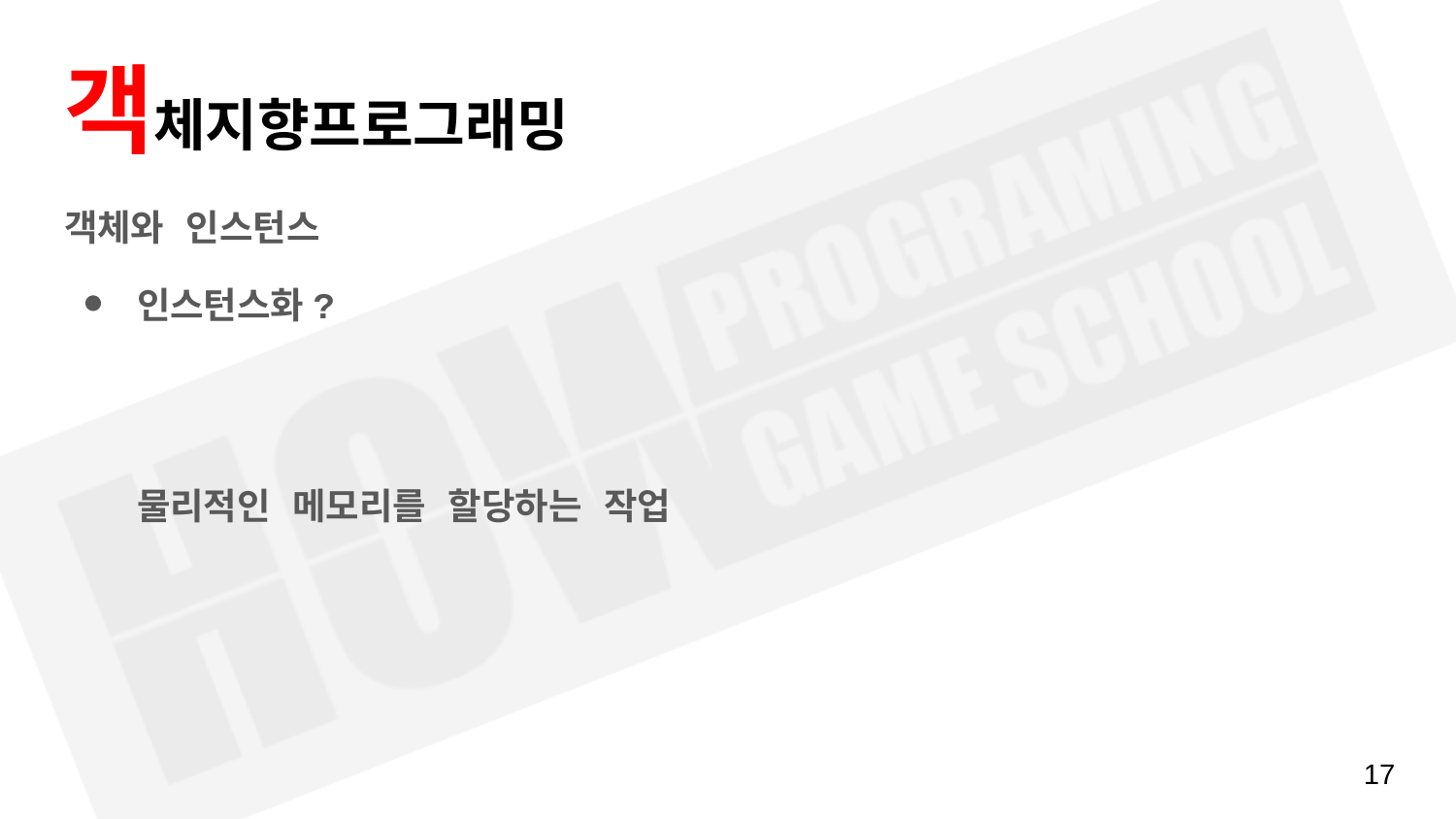

# 객체지향프로그래밍
객체와 인스턴스
인스턴스화?
물리적인 메모리를 할당하는 작업
17